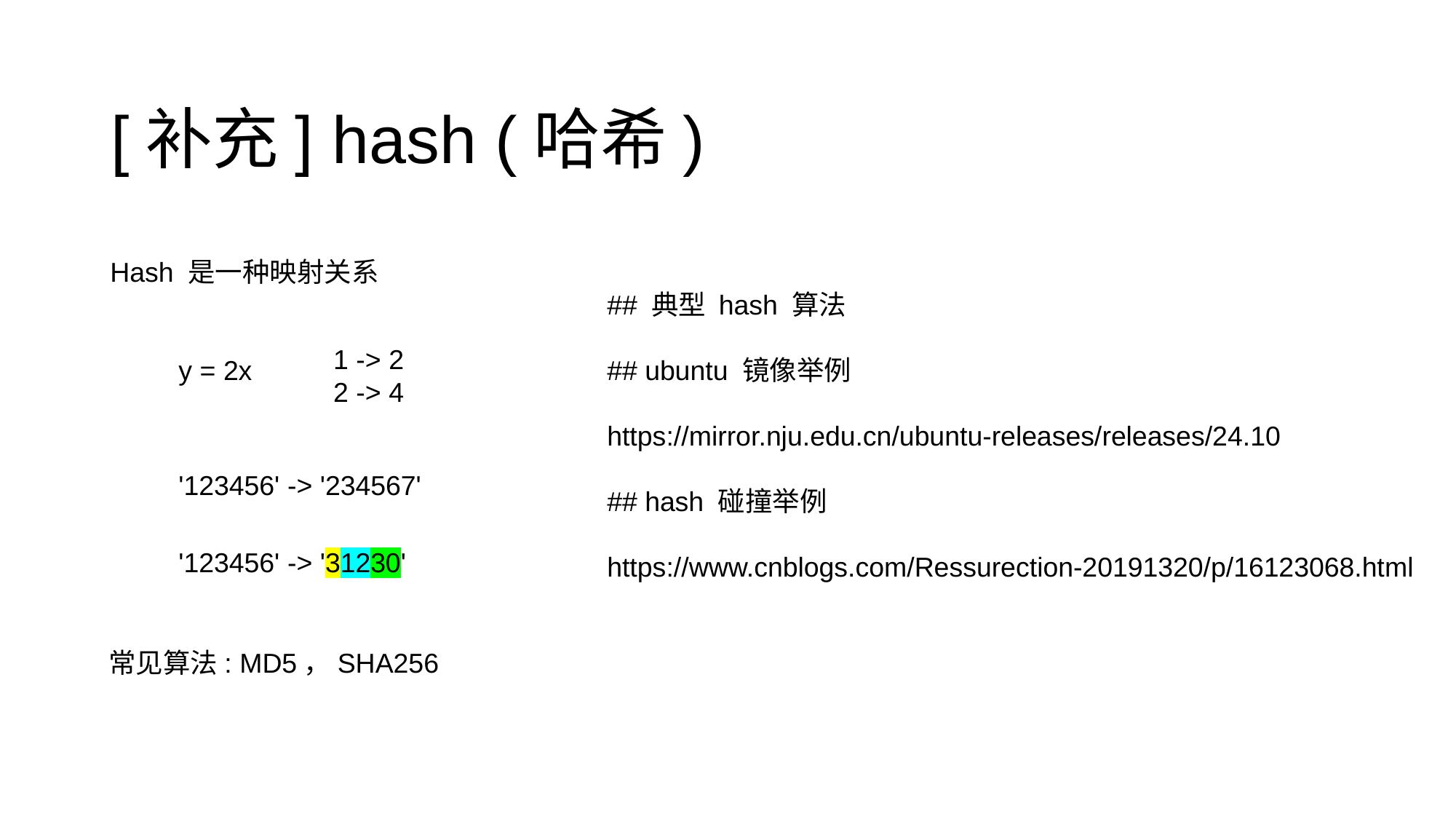

# [补充] hash (哈希)
Hash 是一种映射关系

## 典型 hash 算法

## ubuntu 镜像举例

https://mirror.nju.edu.cn/ubuntu-releases/releases/24.10

## hash 碰撞举例

https://www.cnblogs.com/Ressurection-20191320/p/16123068.html

1 -> 2
2 -> 4

y = 2x
'123456' -> '234567'
'123456' -> '31230'
常见算法: MD5，SHA256